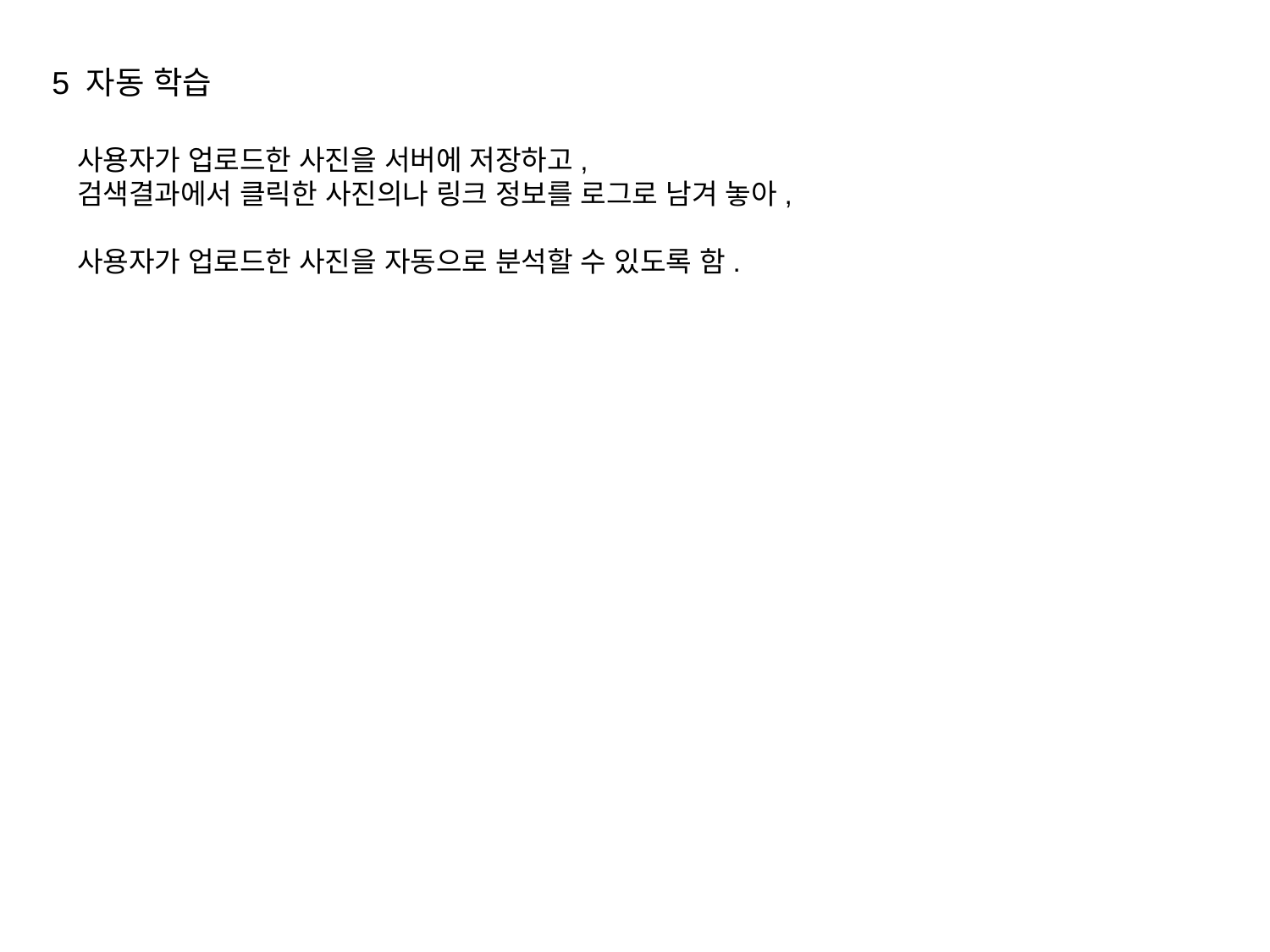

5 자동 학습
사용자가 업로드한 사진을 서버에 저장하고,
검색결과에서 클릭한 사진의나 링크 정보를 로그로 남겨 놓아,

사용자가 업로드한 사진을 자동으로 분석할 수 있도록 함.